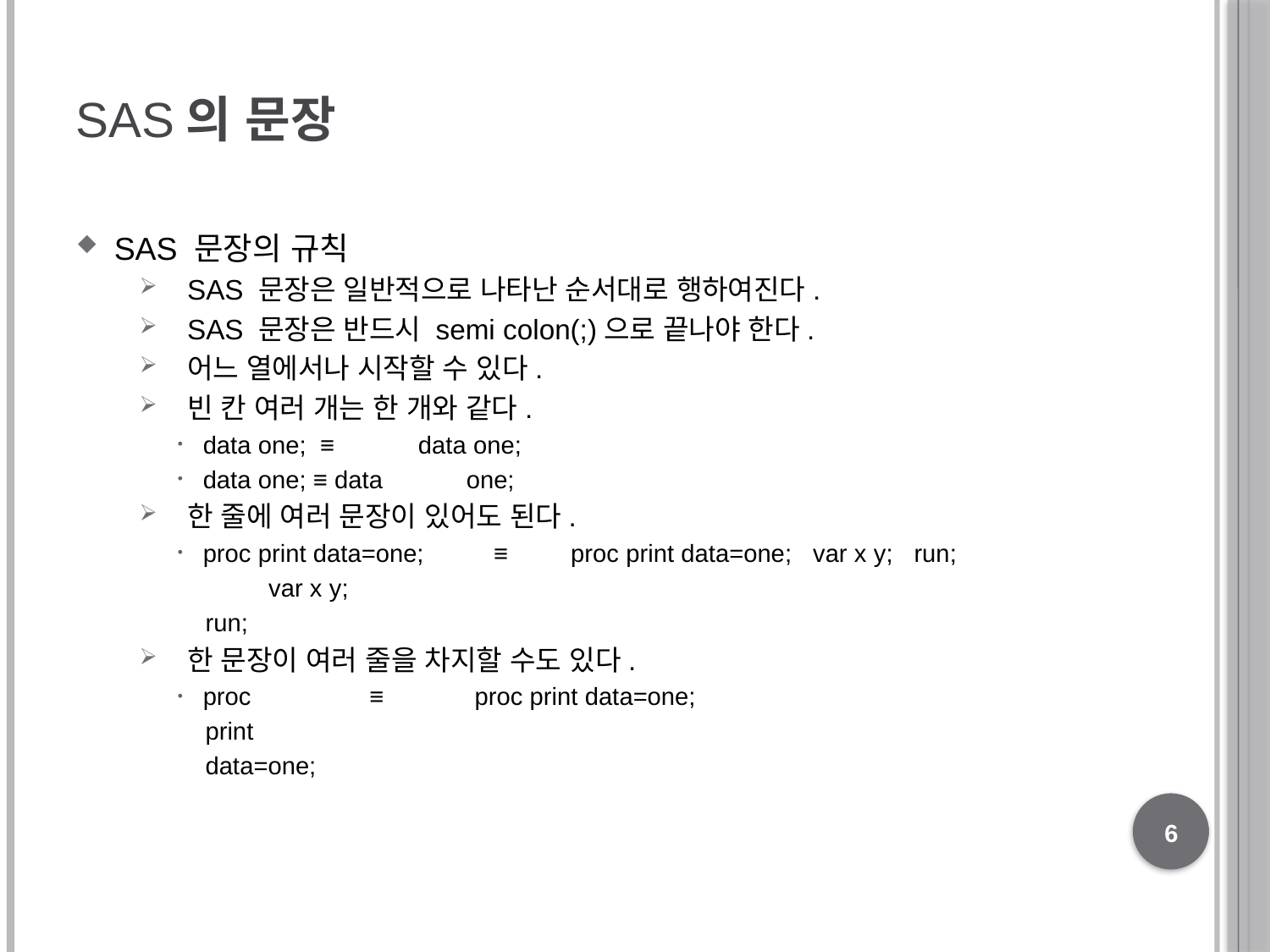

# SAS의 문장
SAS 문장의 규칙
SAS 문장은 일반적으로 나타난 순서대로 행하여진다.
SAS 문장은 반드시 semi colon(;)으로 끝나야 한다.
어느 열에서나 시작할 수 있다.
빈 칸 여러 개는 한 개와 같다.
data one;  ≡            data one;
data one; ≡ data            one;
한 줄에 여러 문장이 있어도 된다.
proc print data=one;          ≡         proc print data=one;   var x y;   run;
             var x y;
    run;
한 문장이 여러 줄을 차지할 수도 있다.
proc                 ≡             proc print data=one;
    print
    data=one;
6